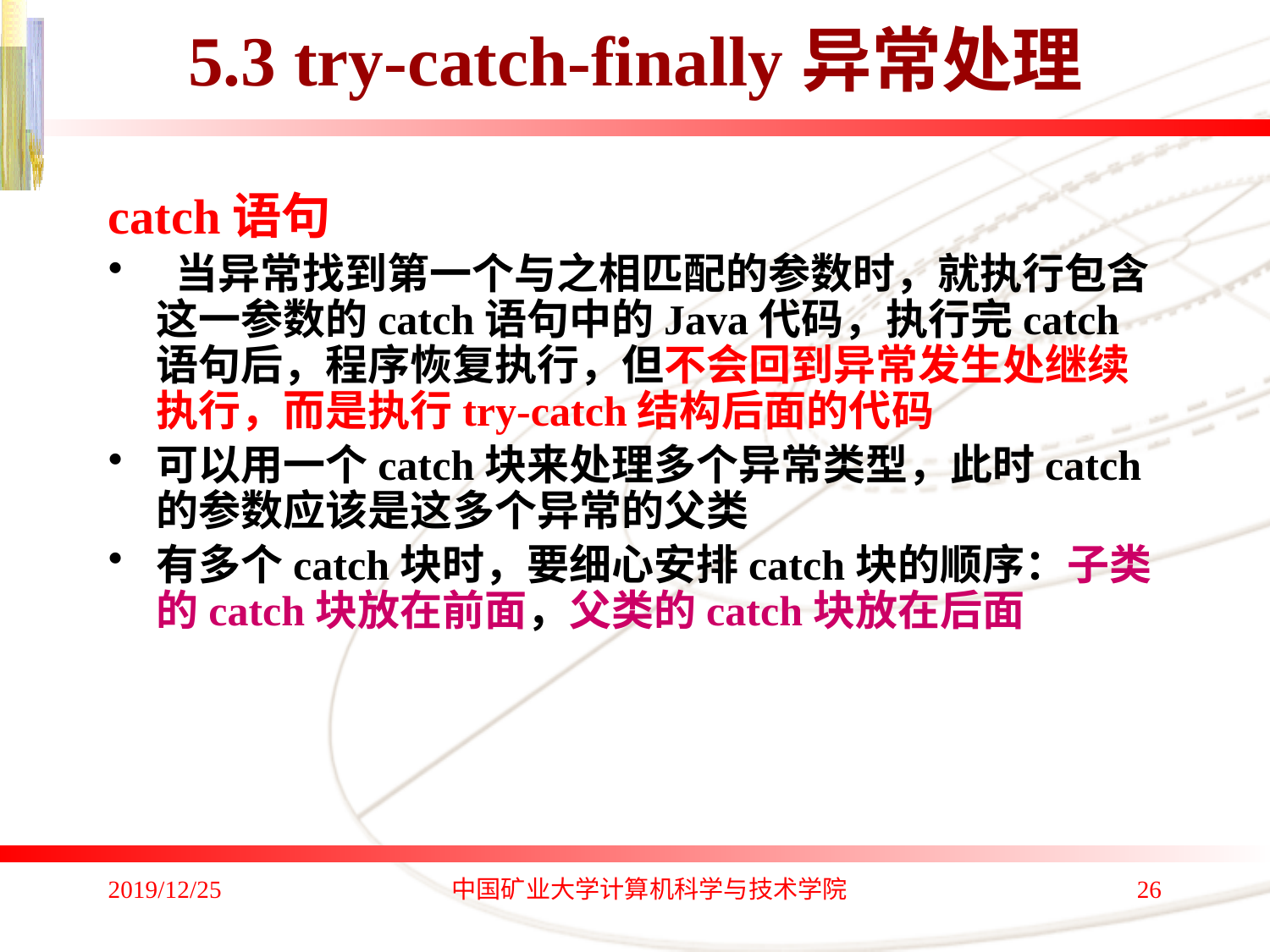

# 5.3 try-catch-finally异常处理
catch语句
 当异常找到第一个与之相匹配的参数时，就执行包含这一参数的catch语句中的Java代码，执行完catch语句后，程序恢复执行，但不会回到异常发生处继续执行，而是执行try-catch结构后面的代码
可以用一个catch块来处理多个异常类型，此时catch的参数应该是这多个异常的父类
有多个catch块时，要细心安排catch块的顺序：子类的catch块放在前面，父类的catch块放在后面

2019/12/25
中国矿业大学计算机科学与技术学院
26